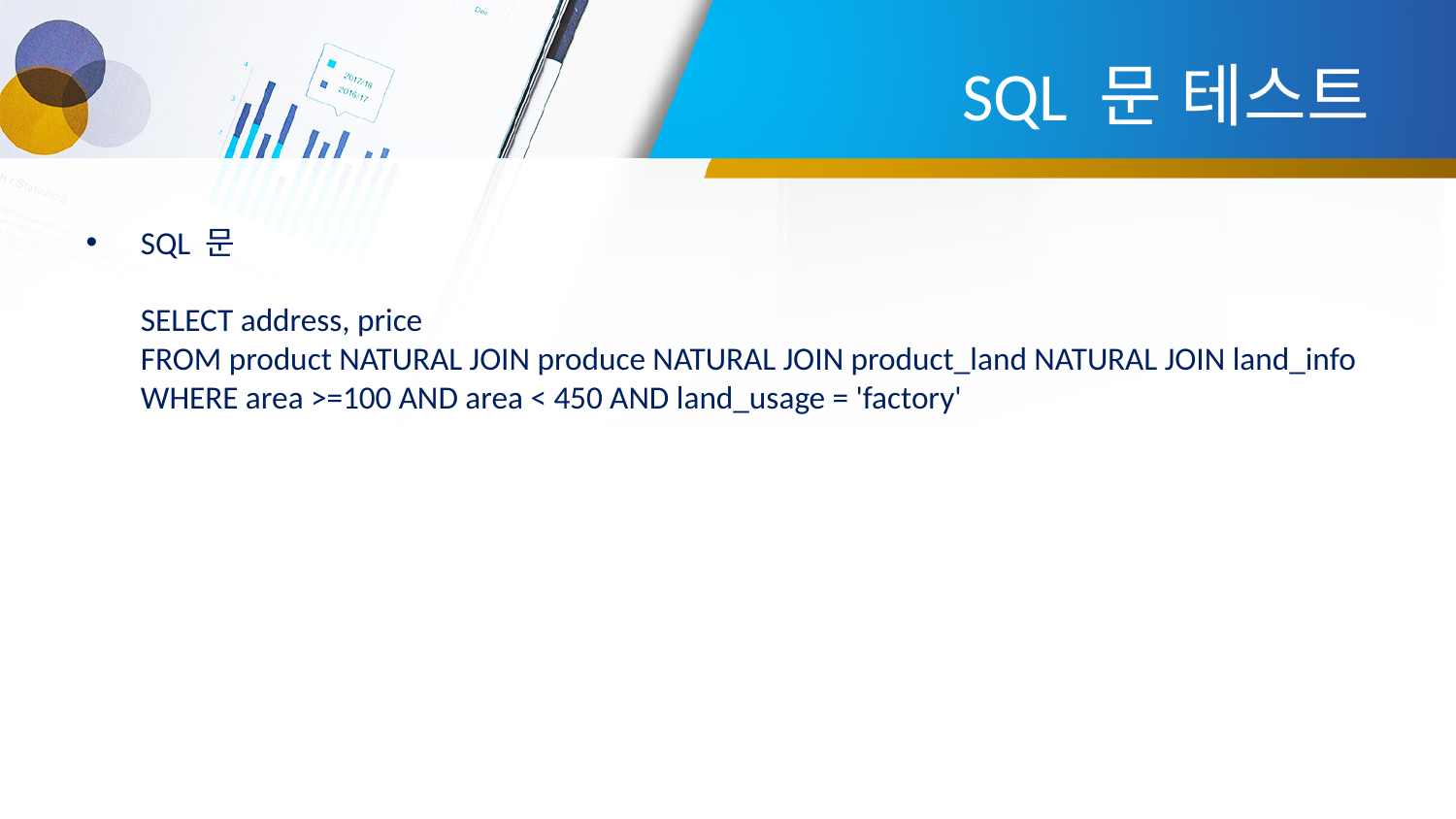

# SQL 문 테스트
SQL 문
SELECT address, price
FROM product NATURAL JOIN produce NATURAL JOIN product_land NATURAL JOIN land_info
WHERE area >=100 AND area < 450 AND land_usage = 'factory'